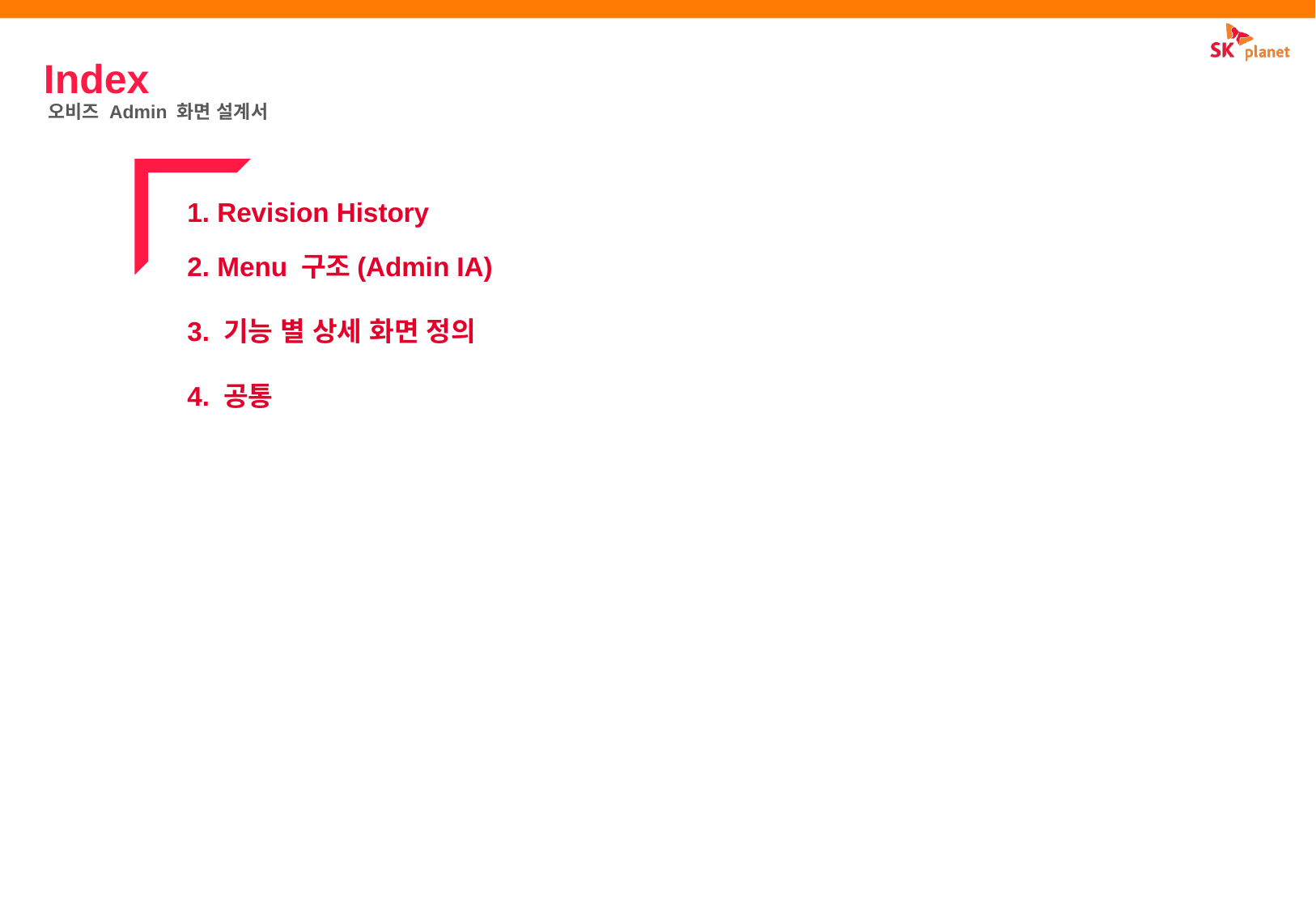

Index
오비즈 Admin 화면 설계서

1. Revision History

2. Menu 구조(Admin IA)

3. 기능 별 상세 화면 정의

4. 공통